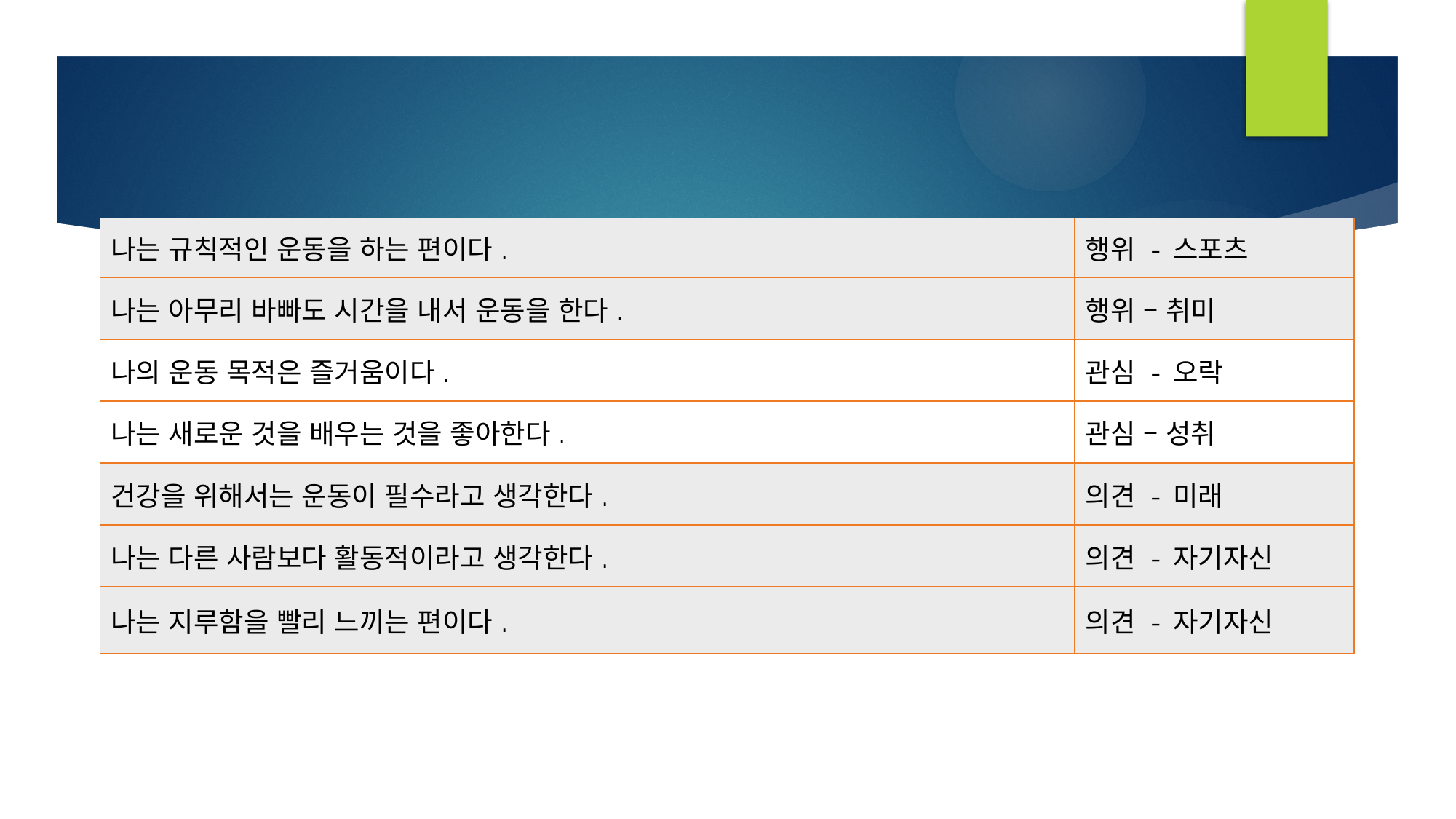

| 나는 규칙적인 운동을 하는 편이다. | 행위 - 스포츠 |
| --- | --- |
| 나는 아무리 바빠도 시간을 내서 운동을 한다. | 행위 – 취미 |
| 나의 운동 목적은 즐거움이다. | 관심 - 오락 |
| 나는 새로운 것을 배우는 것을 좋아한다. | 관심 – 성취 |
| 건강을 위해서는 운동이 필수라고 생각한다. | 의견 - 미래 |
| 나는 다른 사람보다 활동적이라고 생각한다. | 의견 - 자기자신 |
| 나는 지루함을 빨리 느끼는 편이다. | 의견 - 자기자신 |